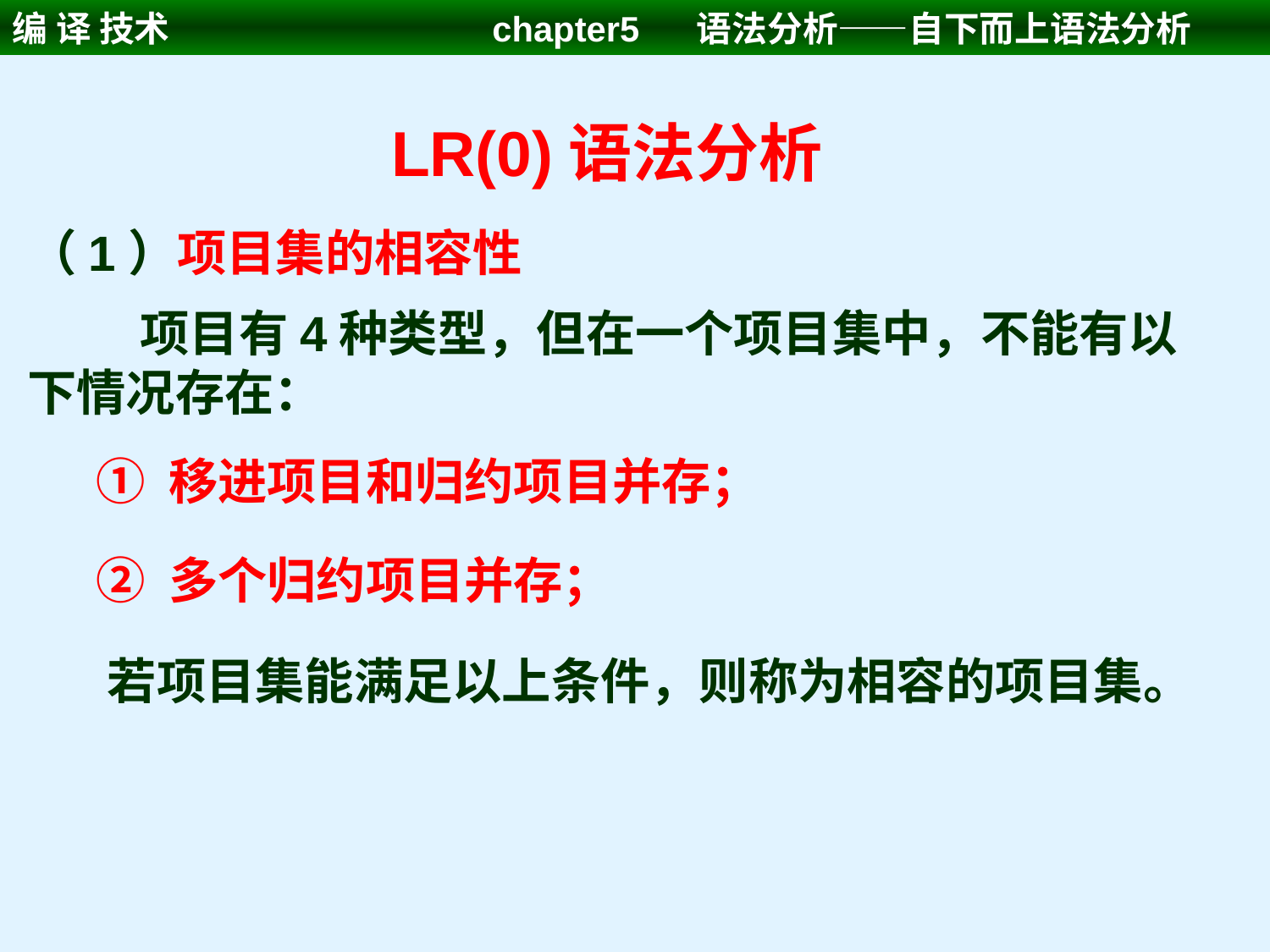

LR(0)语法分析
（1）项目集的相容性
         项目有4种类型，但在一个项目集中，不能有以下情况存在：
① 移进项目和归约项目并存；
② 多个归约项目并存；
若项目集能满足以上条件，则称为相容的项目集。